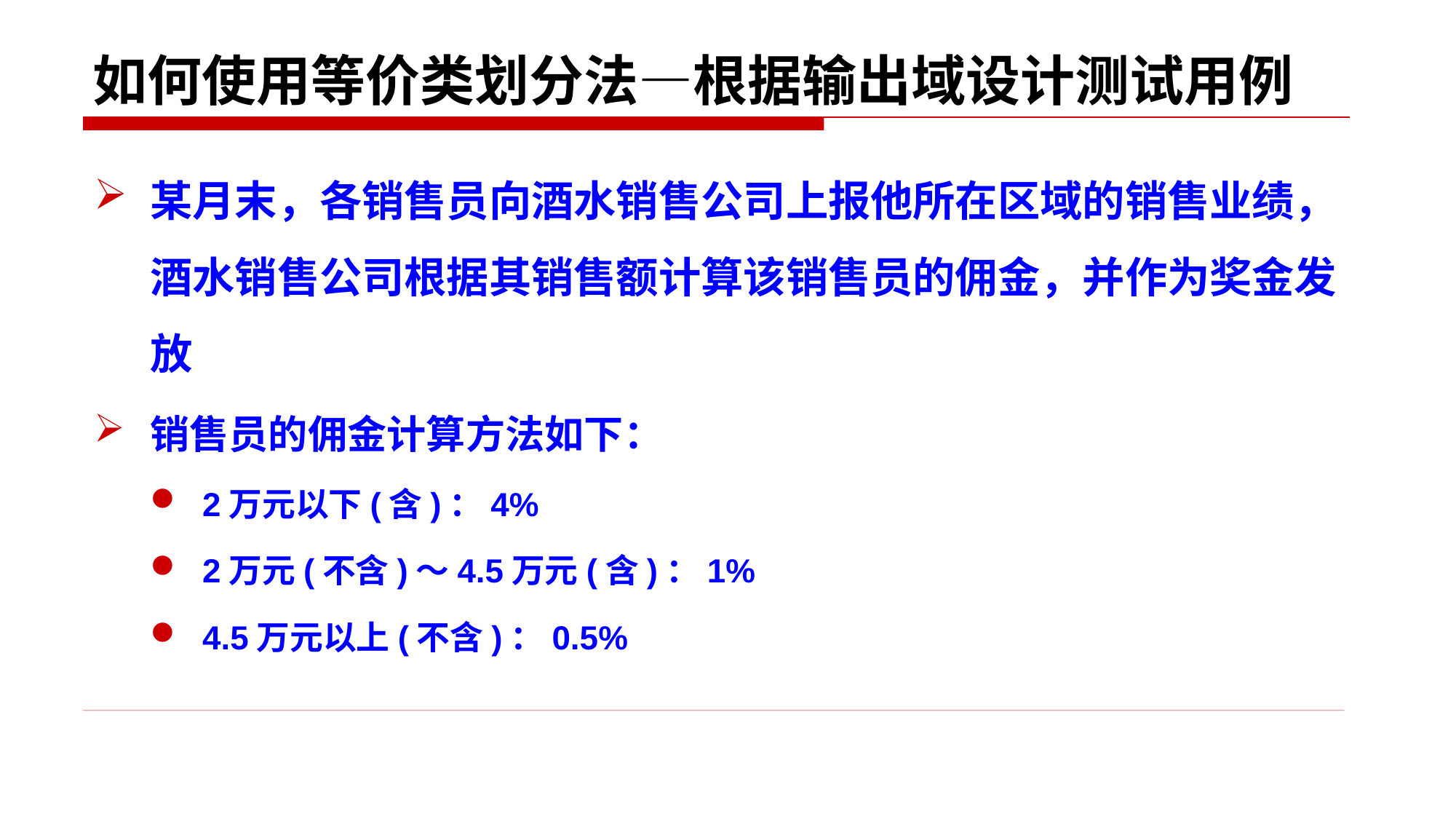

# 如何使用等价类划分法—根据输出域设计测试用例
某月末，各销售员向酒水销售公司上报他所在区域的销售业绩，酒水销售公司根据其销售额计算该销售员的佣金，并作为奖金发放
销售员的佣金计算方法如下：
2万元以下(含)：4%
2万元(不含)～4.5万元(含)：1%
4.5万元以上(不含)：0.5%